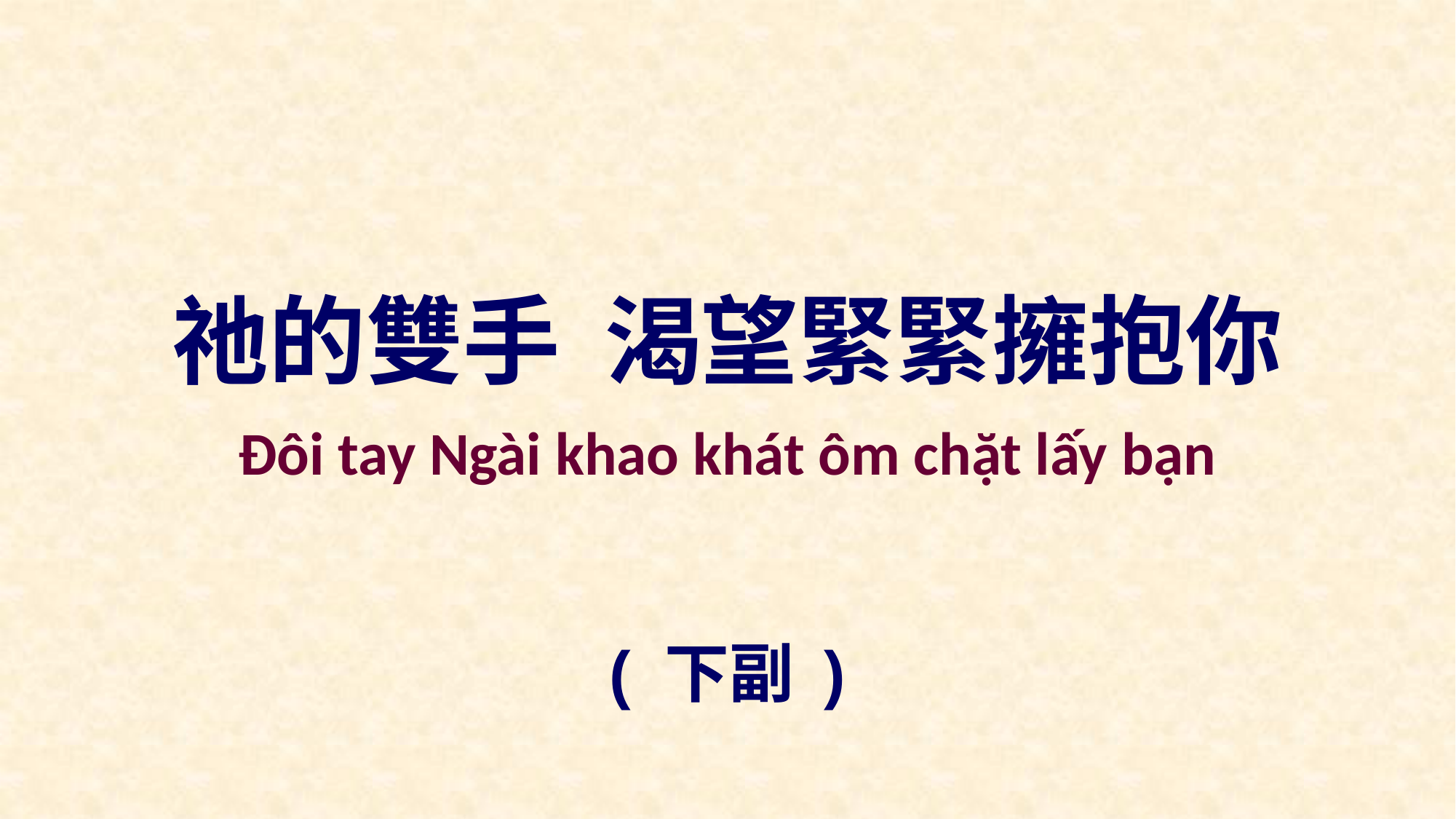

祂的雙手  渴望緊緊擁抱你
Đôi tay Ngài khao khát ôm chặt lấy bạn
( 下副 )